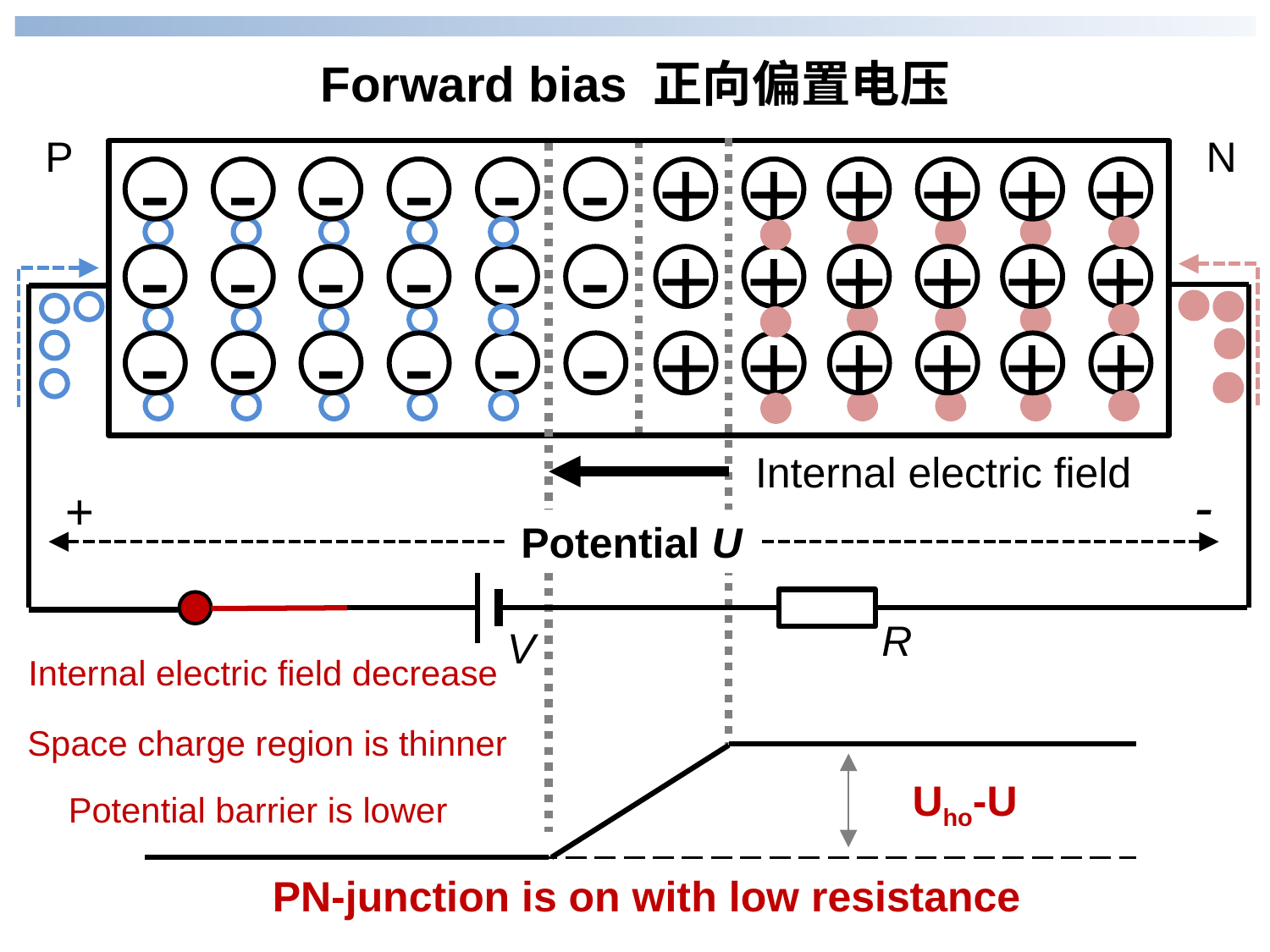

Forward bias 正向偏置电压
P
N

-
-
-
-
-
-
-
-
-
-
-
-
-
-
-
-
-
-
+
+
+
+
+
+
+
+
+
+
+
+
+
+
+
+
+
+

-
+

R
V

Internal electric field
Potential U

Internal electric field decrease
Space charge region is thinner
Uho-U
Potential barrier is lower
PN-junction is on with low resistance